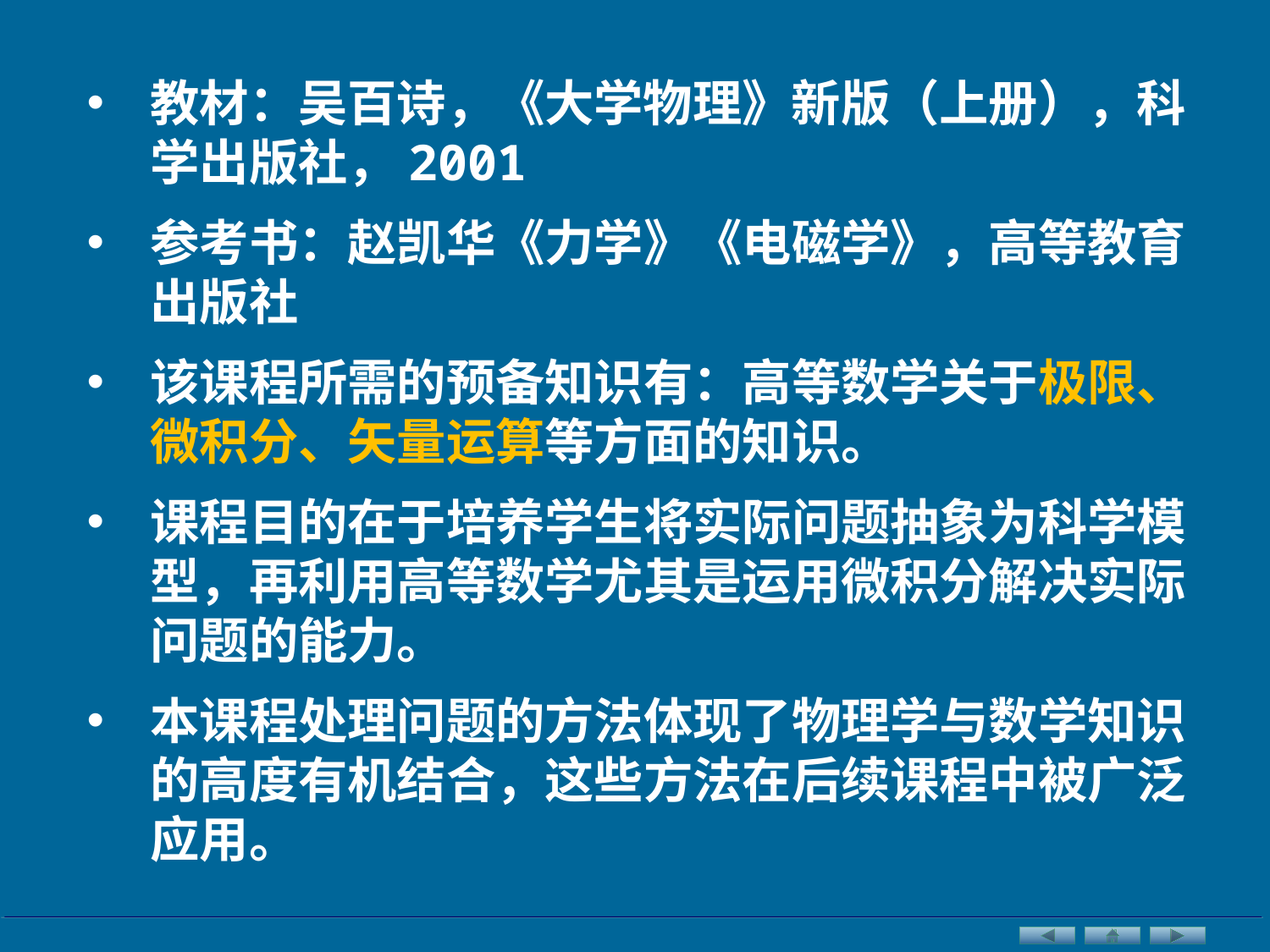

教材：吴百诗，《大学物理》新版（上册），科学出版社，2001
参考书：赵凯华《力学》《电磁学》，高等教育出版社
该课程所需的预备知识有：高等数学关于极限、微积分、矢量运算等方面的知识。
课程目的在于培养学生将实际问题抽象为科学模型，再利用高等数学尤其是运用微积分解决实际问题的能力。
本课程处理问题的方法体现了物理学与数学知识的高度有机结合，这些方法在后续课程中被广泛应用。